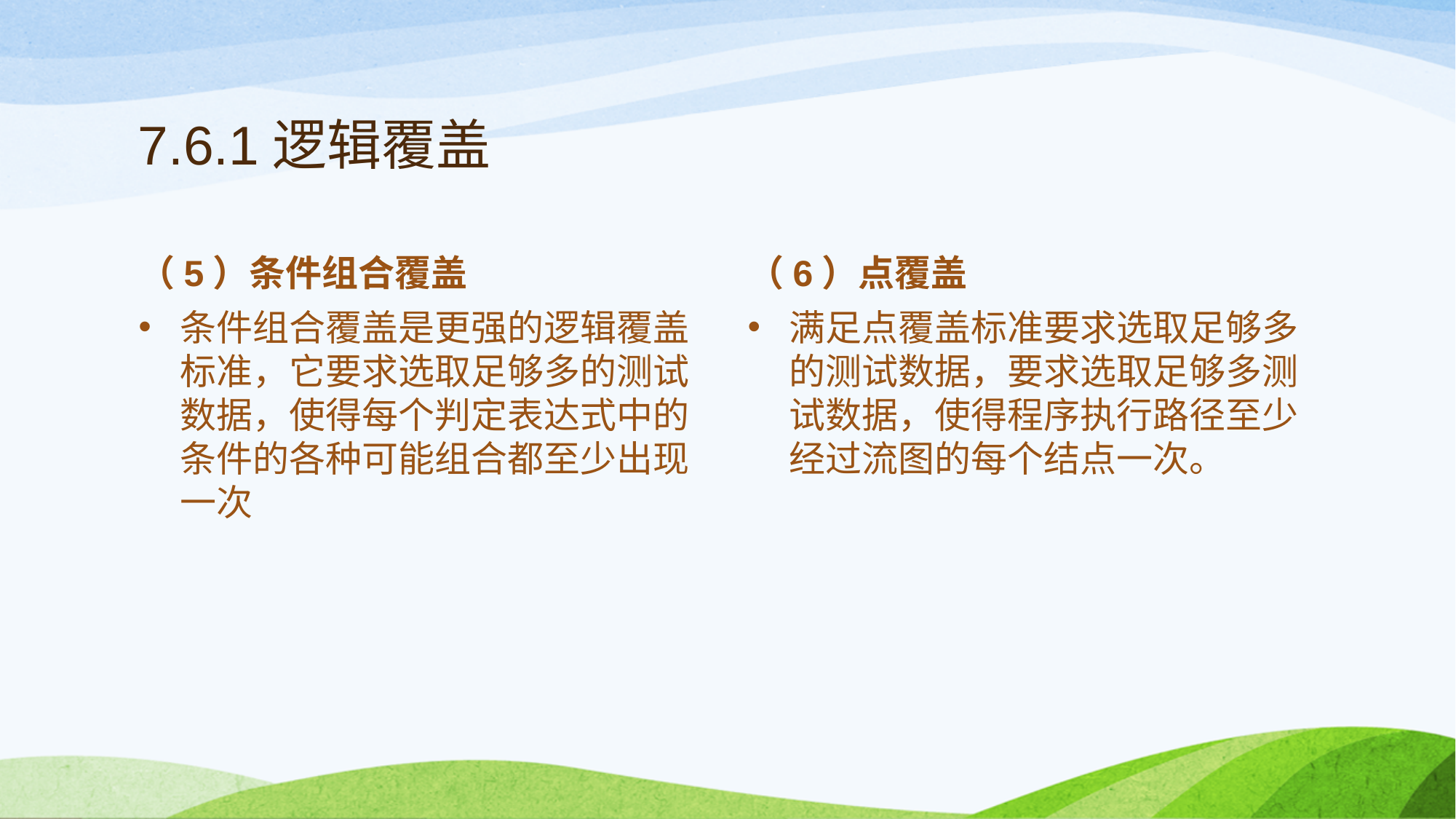

# 7.6.1逻辑覆盖
（5）条件组合覆盖
（6）点覆盖
条件组合覆盖是更强的逻辑覆盖标准，它要求选取足够多的测试数据，使得每个判定表达式中的条件的各种可能组合都至少出现一次
满足点覆盖标准要求选取足够多的测试数据，要求选取足够多测试数据，使得程序执行路径至少经过流图的每个结点一次。